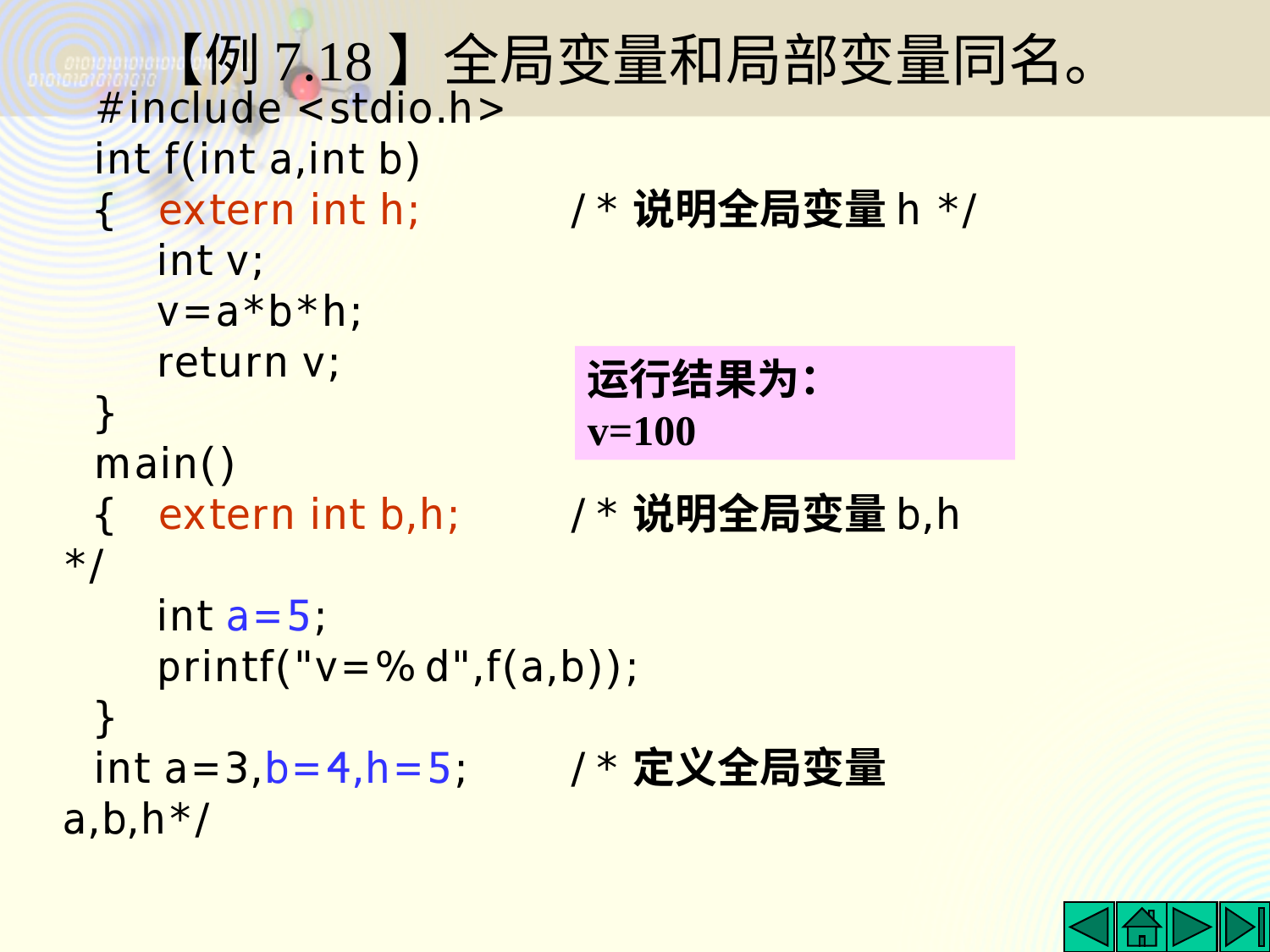

# 【例7.18】全局变量和局部变量同名。
#include <stdio.h>
int f(int a,int b)
{   extern int h; 		/*说明全局变量h */
     int v;
     v=a*b*h;
     return v;
}
main()
{   extern int b,h;   	/*说明全局变量b,h */
     int a=5;
     printf("v=%d",f(a,b));
}
int a=3,b=4,h=5;   	/*定义全局变量a,b,h*/
运行结果为：
v=100